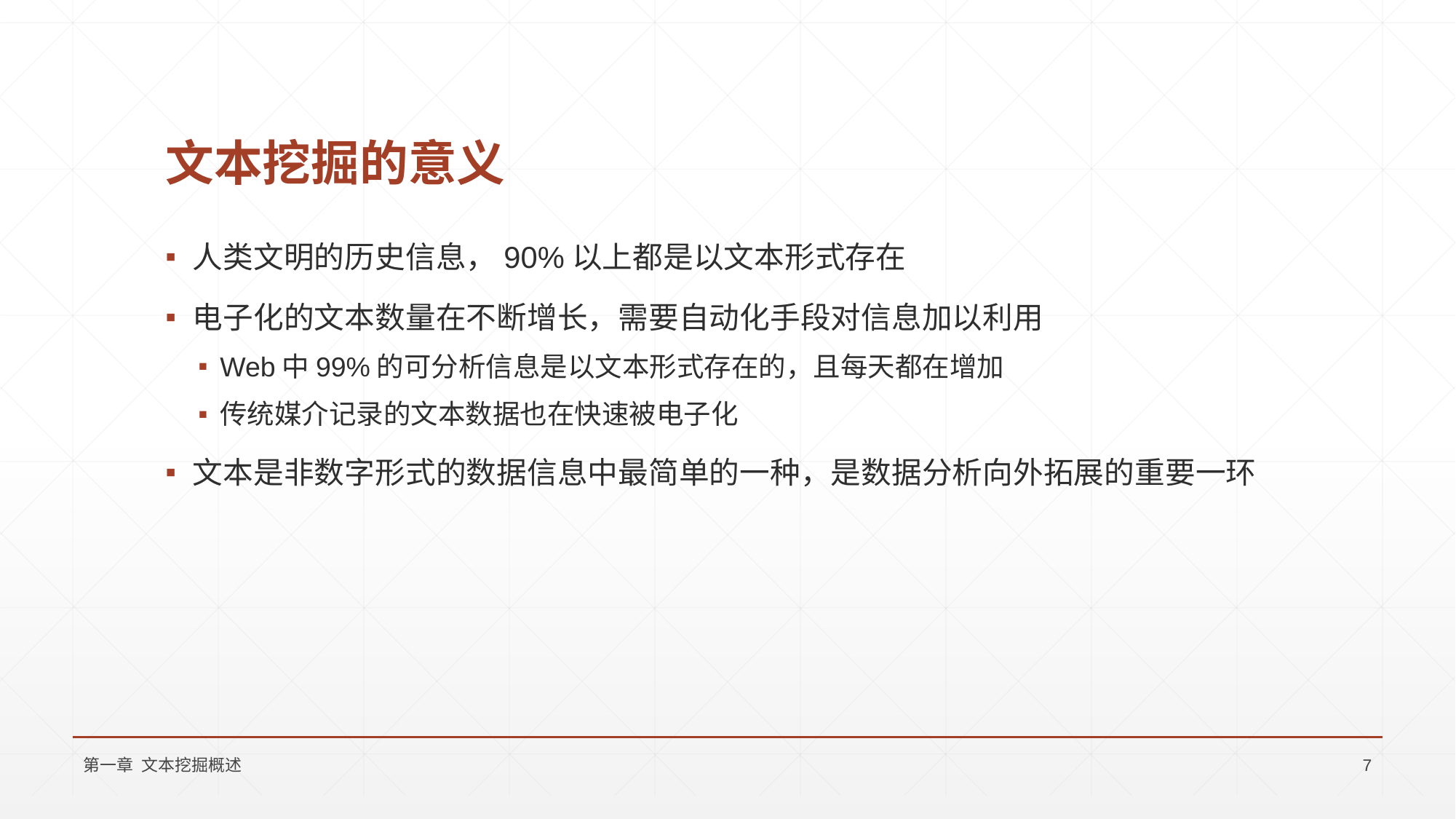

# 文本挖掘的意义
人类文明的历史信息，90%以上都是以文本形式存在
电子化的文本数量在不断增长，需要自动化手段对信息加以利用
Web中99%的可分析信息是以文本形式存在的，且每天都在增加
传统媒介记录的文本数据也在快速被电子化
文本是非数字形式的数据信息中最简单的一种，是数据分析向外拓展的重要一环
第一章  文本挖掘概述
7